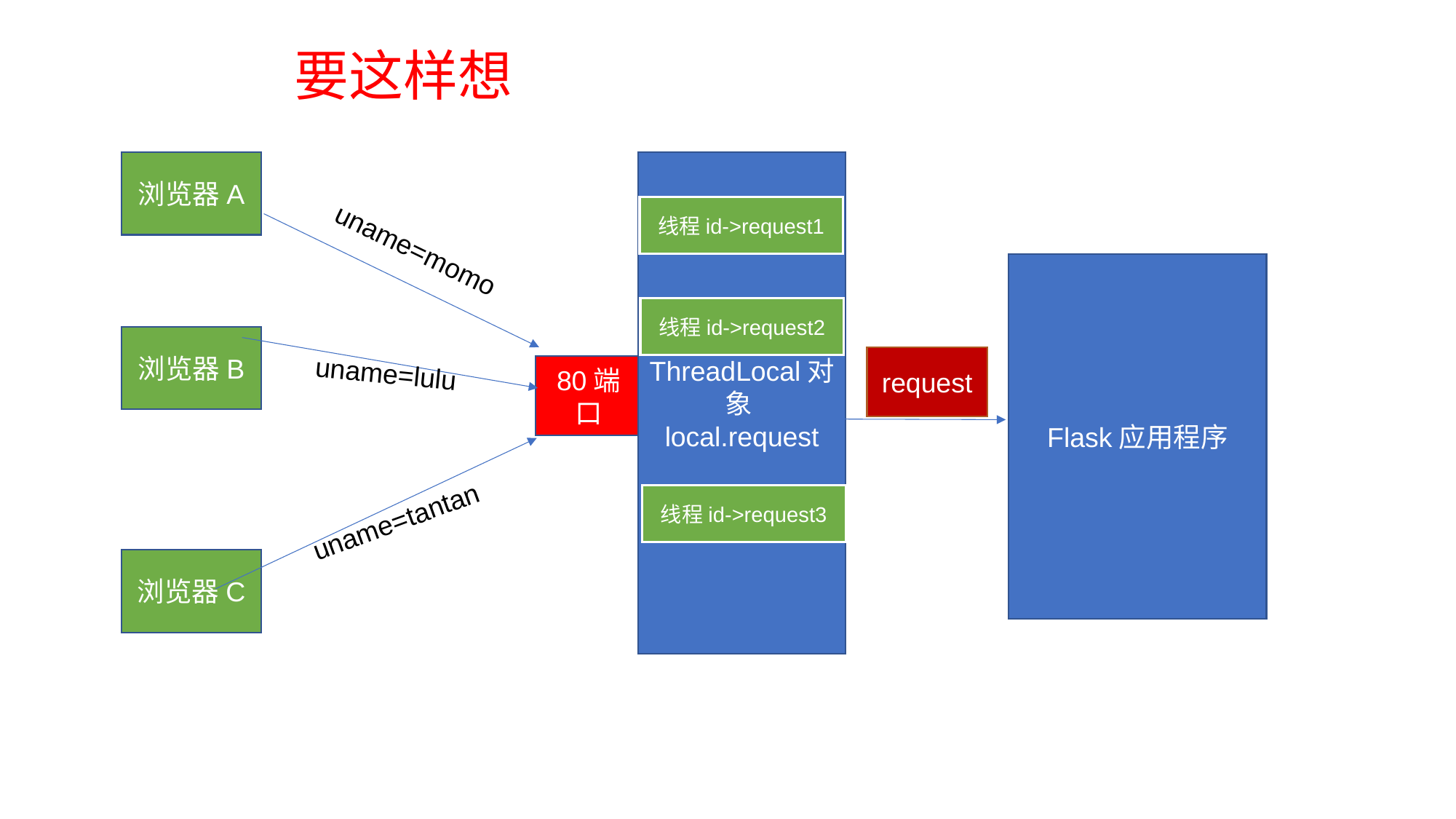

要这样想
浏览器A
ThreadLocal对象local.request
线程id->request1
uname=momo
Flask应用程序
线程id->request2
浏览器B
request
uname=lulu
80端口
线程id->request3
uname=tantan
浏览器C